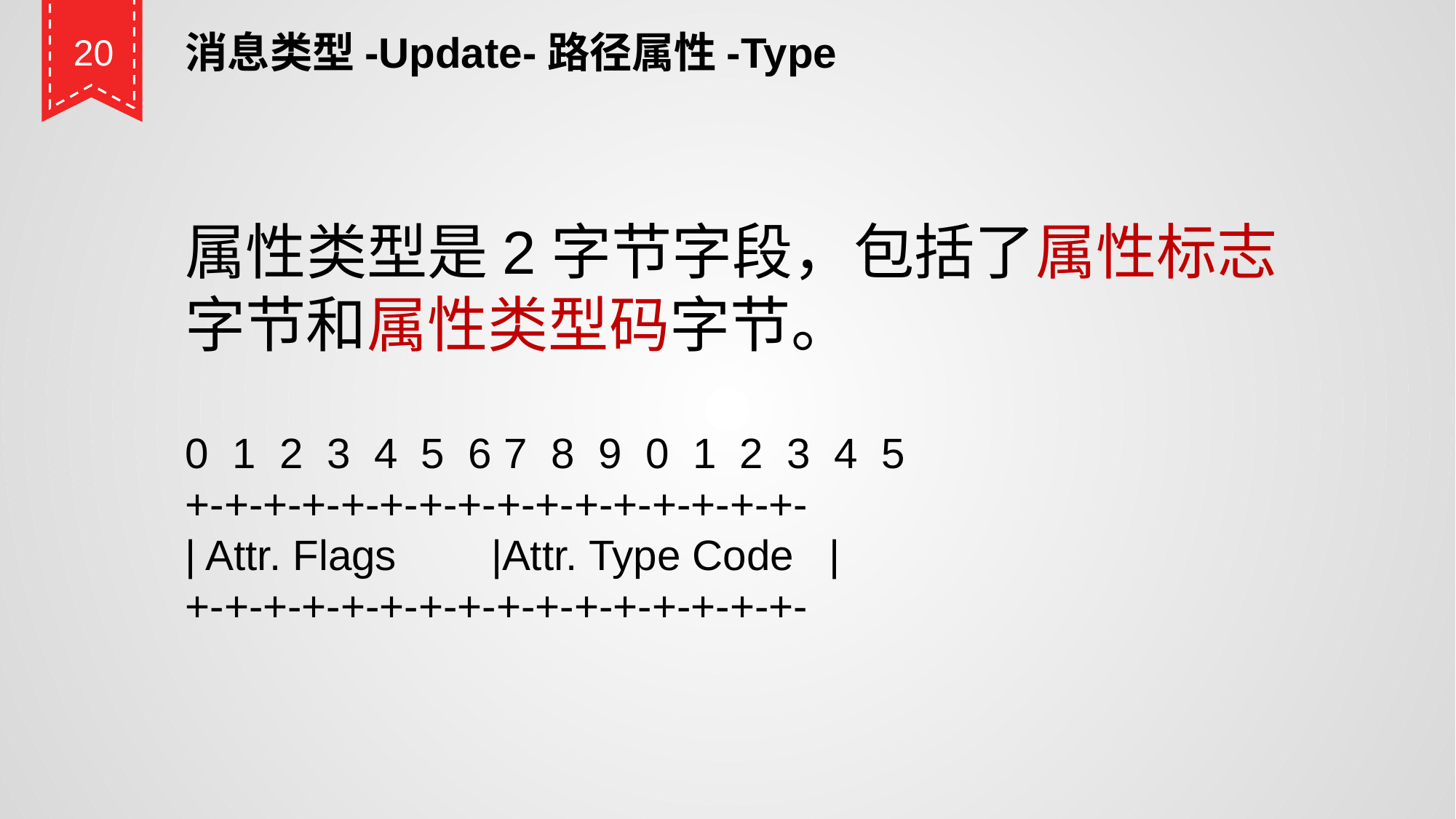

消息类型-Update-路径属性-Type
20
属性类型是2字节字段，包括了属性标志字节和属性类型码字节。
0  1  2  3  4  5  6 7  8  9  0  1  2  3  4  5
+-+-+-+-+-+-+-+-+-+-+-+-+-+-+-+-
| Attr. Flags        |Attr. Type Code   |
+-+-+-+-+-+-+-+-+-+-+-+-+-+-+-+-